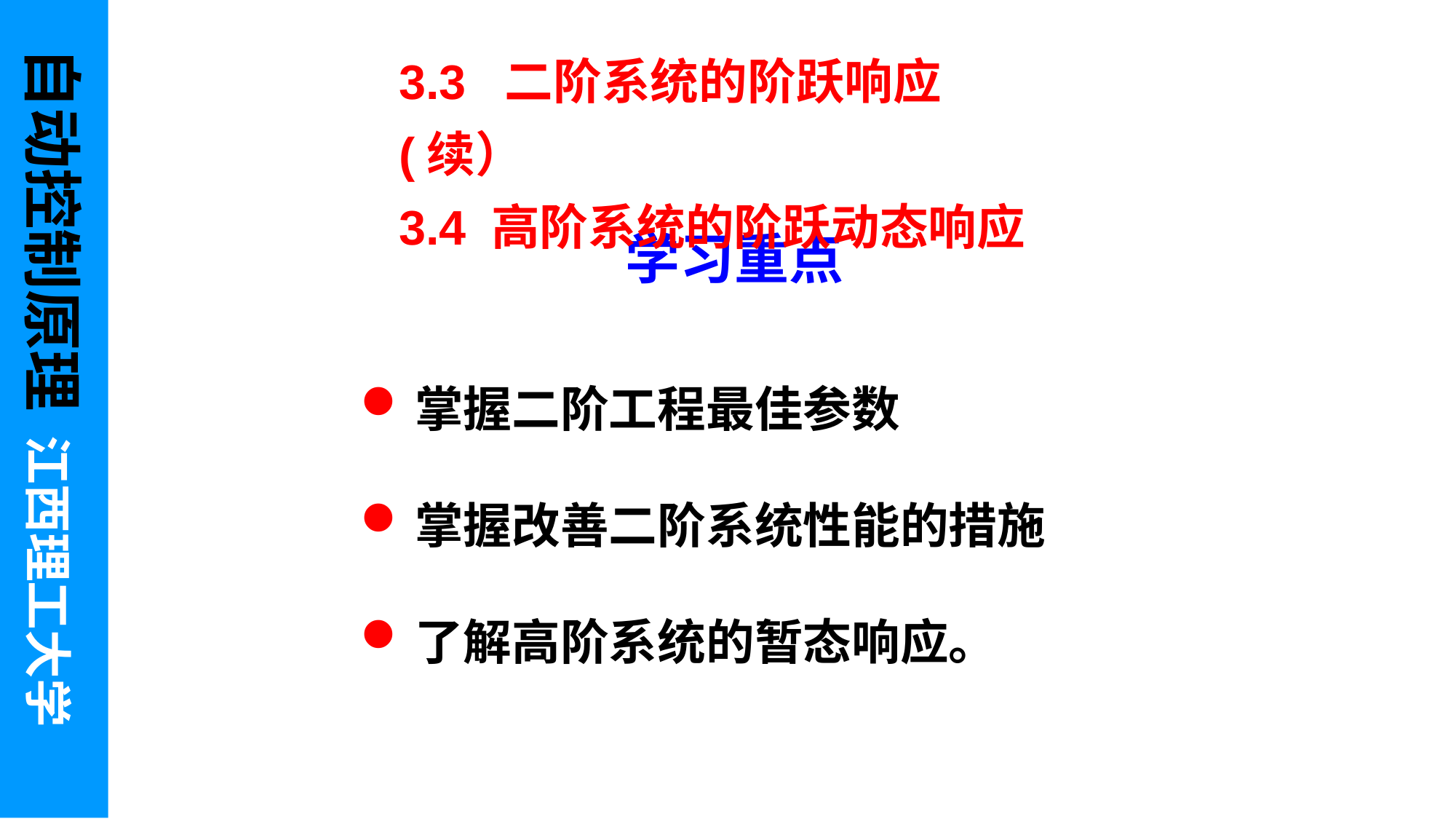

自动控制原理  江西理工大学
3.3  二阶系统的阶跃响应(续）
3.4 高阶系统的阶跃动态响应
学习重点
掌握二阶工程最佳参数
掌握改善二阶系统性能的措施
了解高阶系统的暂态响应。